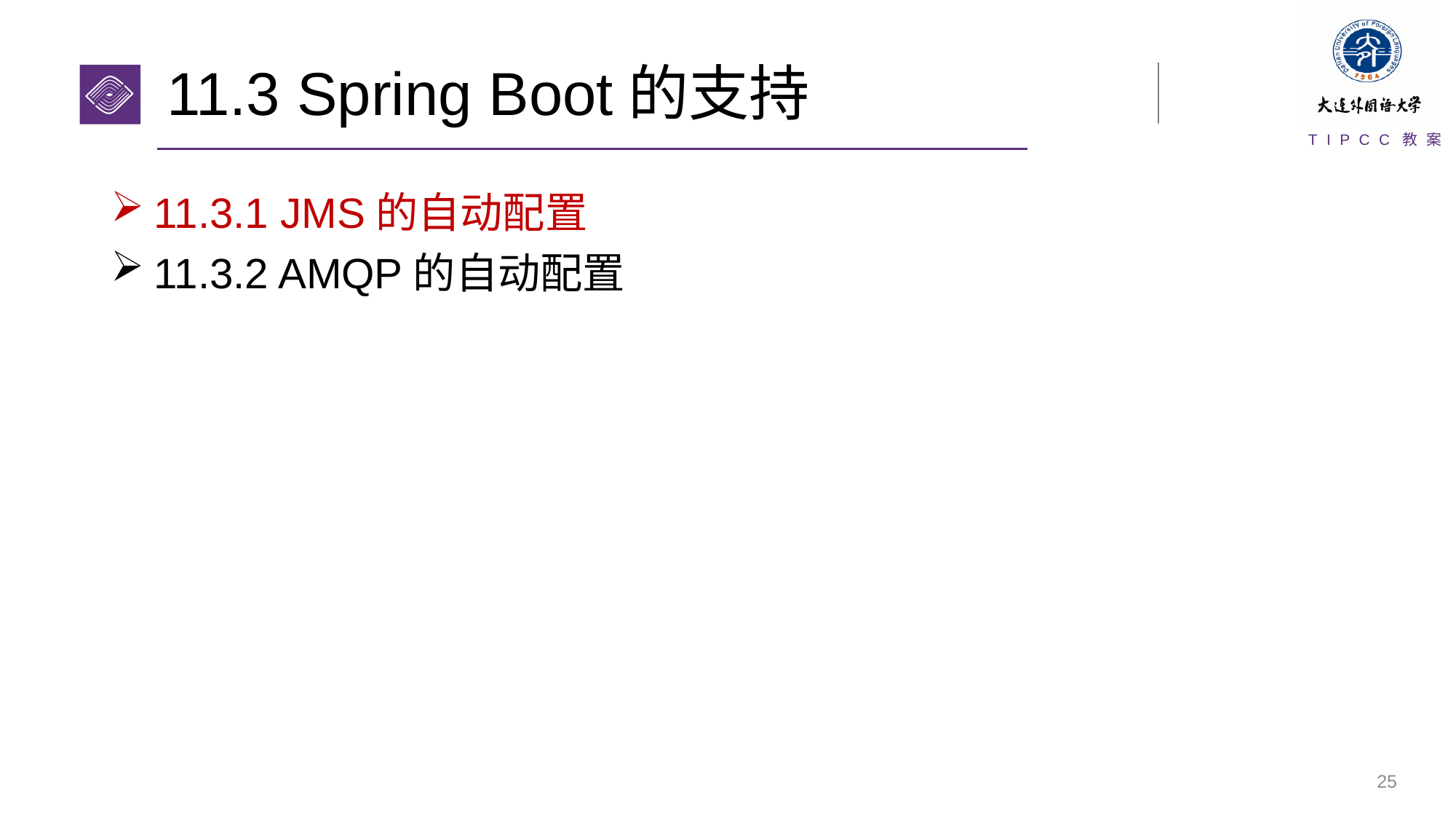

# 11.3 Spring Boot的支持
11.3.1 JMS的自动配置
11.3.2 AMQP的自动配置
25